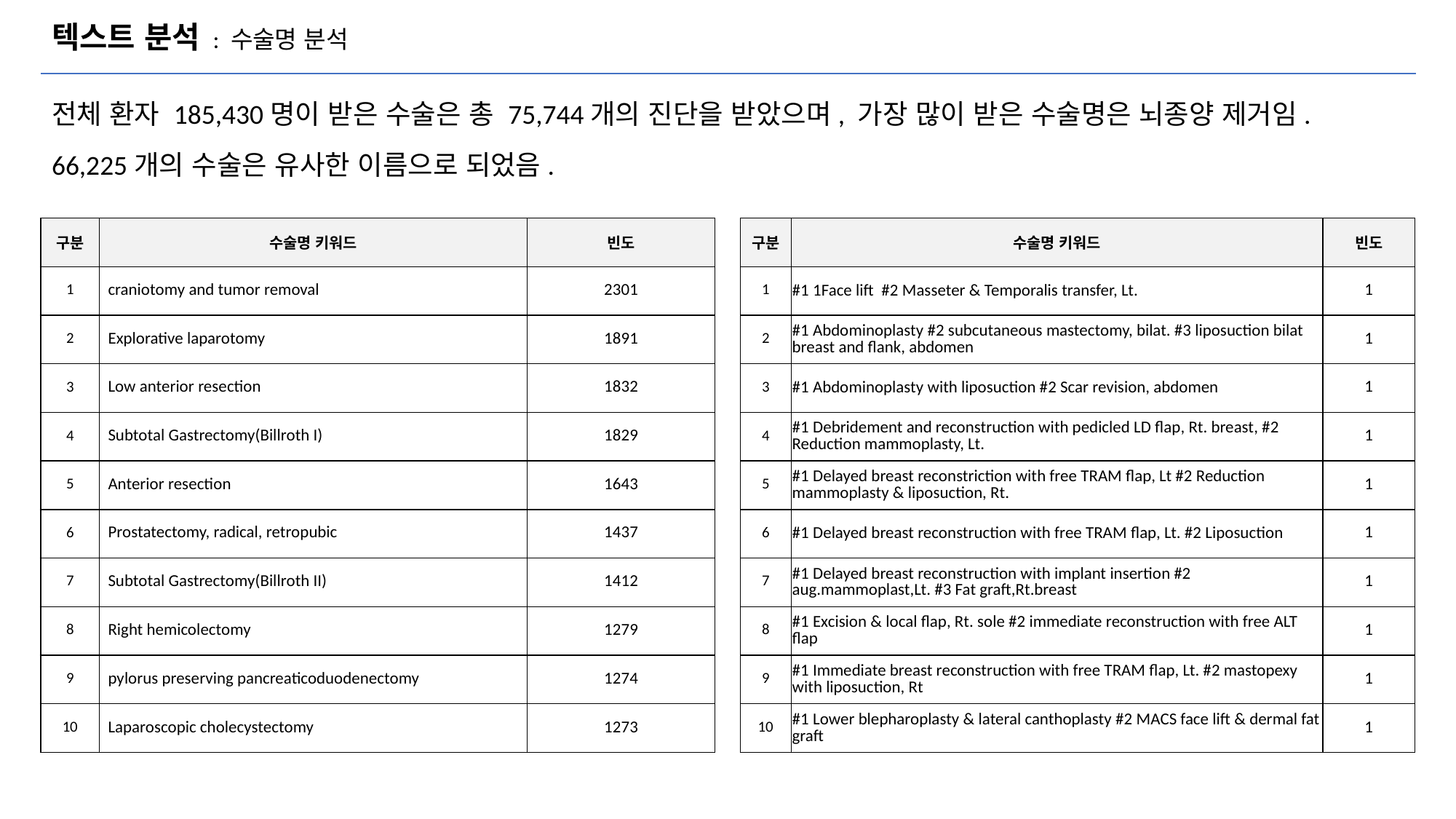

# 텍스트 분석 : 수술명 분석
전체 환자 185,430명이 받은 수술은 총 75,744개의 진단을 받았으며, 가장 많이 받은 수술명은 뇌종양 제거임.
66,225개의 수술은 유사한 이름으로 되었음.
| 구분 | 수술명 키워드 | 빈도 |
| --- | --- | --- |
| 1 | craniotomy and tumor removal | 2301 |
| 2 | Explorative laparotomy | 1891 |
| 3 | Low anterior resection | 1832 |
| 4 | Subtotal Gastrectomy(Billroth I) | 1829 |
| 5 | Anterior resection | 1643 |
| 6 | Prostatectomy, radical, retropubic | 1437 |
| 7 | Subtotal Gastrectomy(Billroth II) | 1412 |
| 8 | Right hemicolectomy | 1279 |
| 9 | pylorus preserving pancreaticoduodenectomy | 1274 |
| 10 | Laparoscopic cholecystectomy | 1273 |
| 구분 | 수술명 키워드 | 빈도 |
| --- | --- | --- |
| 1 | #1 1Face lift #2 Masseter & Temporalis transfer, Lt. | 1 |
| 2 | #1 Abdominoplasty #2 subcutaneous mastectomy, bilat. #3 liposuction bilat breast and flank, abdomen | 1 |
| 3 | #1 Abdominoplasty with liposuction #2 Scar revision, abdomen | 1 |
| 4 | #1 Debridement and reconstruction with pedicled LD flap, Rt. breast, #2 Reduction mammoplasty, Lt. | 1 |
| 5 | #1 Delayed breast reconstriction with free TRAM flap, Lt #2 Reduction mammoplasty & liposuction, Rt. | 1 |
| 6 | #1 Delayed breast reconstruction with free TRAM flap, Lt. #2 Liposuction | 1 |
| 7 | #1 Delayed breast reconstruction with implant insertion #2 aug.mammoplast,Lt. #3 Fat graft,Rt.breast | 1 |
| 8 | #1 Excision & local flap, Rt. sole #2 immediate reconstruction with free ALT flap | 1 |
| 9 | #1 Immediate breast reconstruction with free TRAM flap, Lt. #2 mastopexy with liposuction, Rt | 1 |
| 10 | #1 Lower blepharoplasty & lateral canthoplasty #2 MACS face lift & dermal fat graft | 1 |